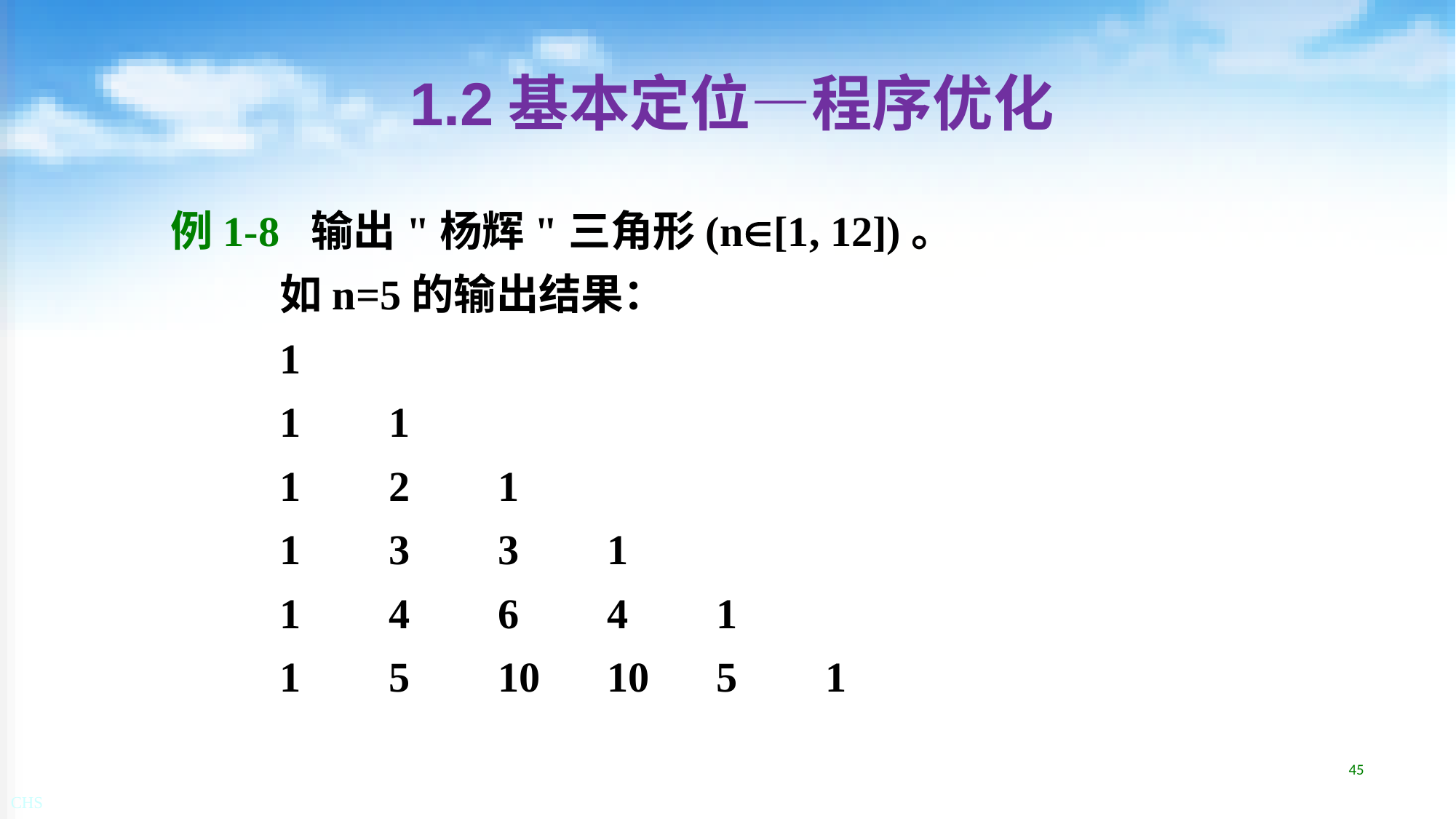

# 1.2基本定位—程序优化
例1-8  输出"杨辉"三角形(n∈[1, 12])。
	如n=5的输出结果：
	1
	1	1
	1	2	1
	1	3 	3	1
	1	4	6	4	1
	1	5	10	10	5	1
45